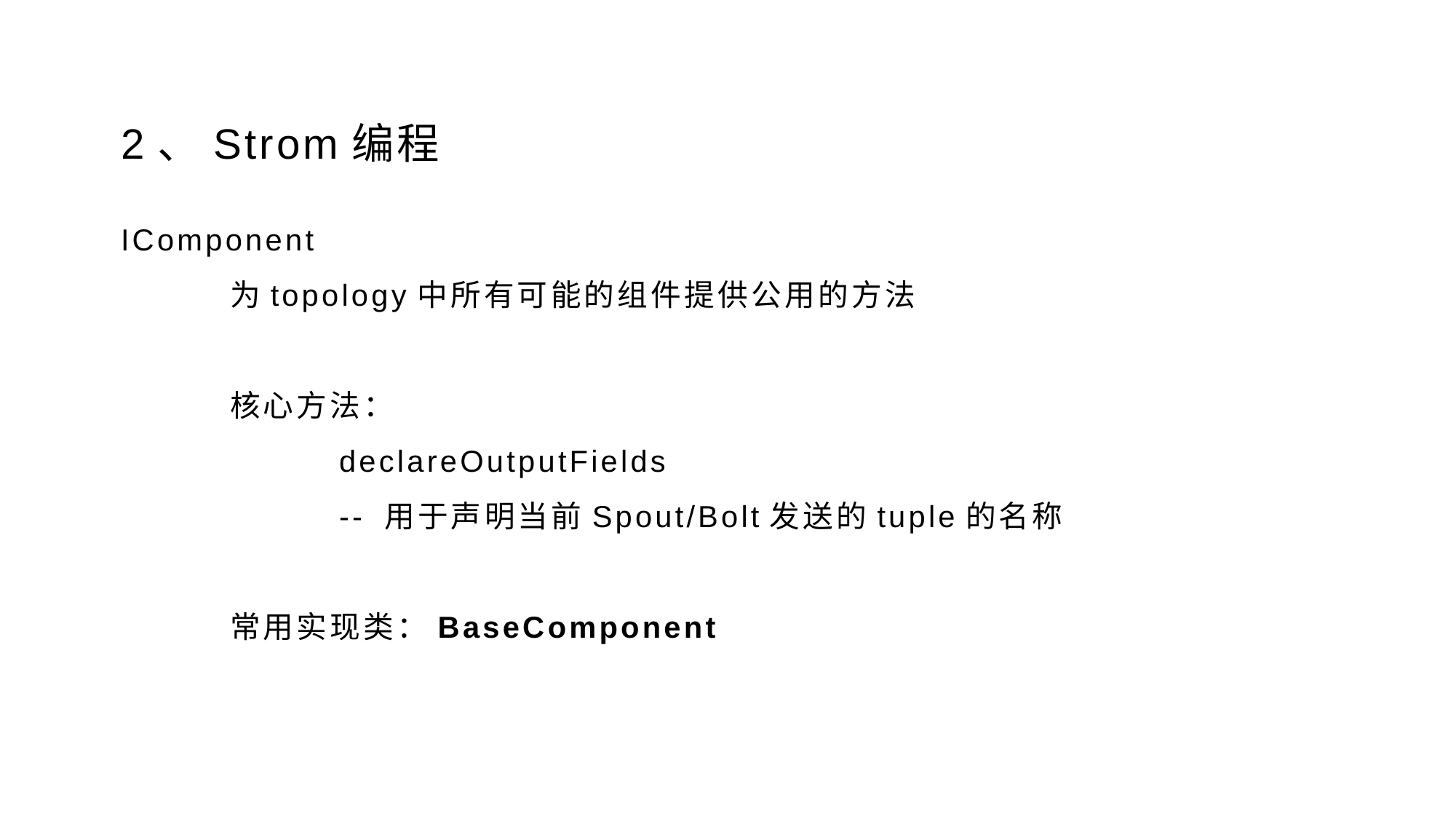

2、Strom编程
IComponent
	为topology中所有可能的组件提供公用的方法

	核心方法：
		declareOutputFields
		-- 用于声明当前Spout/Bolt发送的tuple的名称

	常用实现类：BaseComponent